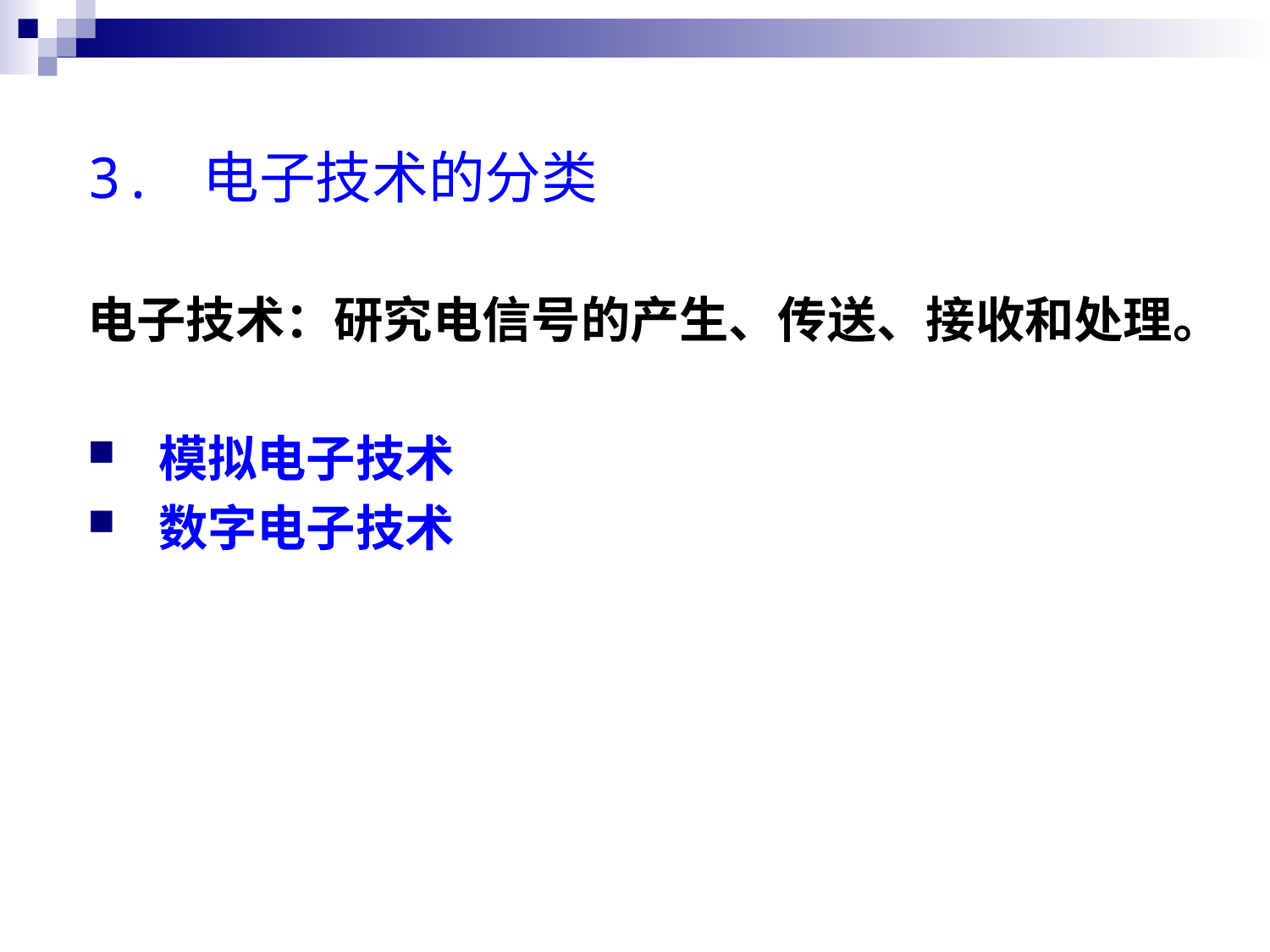

3. 电子技术的分类

电子技术：研究电信号的产生、传送、接收和处理。

 模拟电子技术
 数字电子技术

10